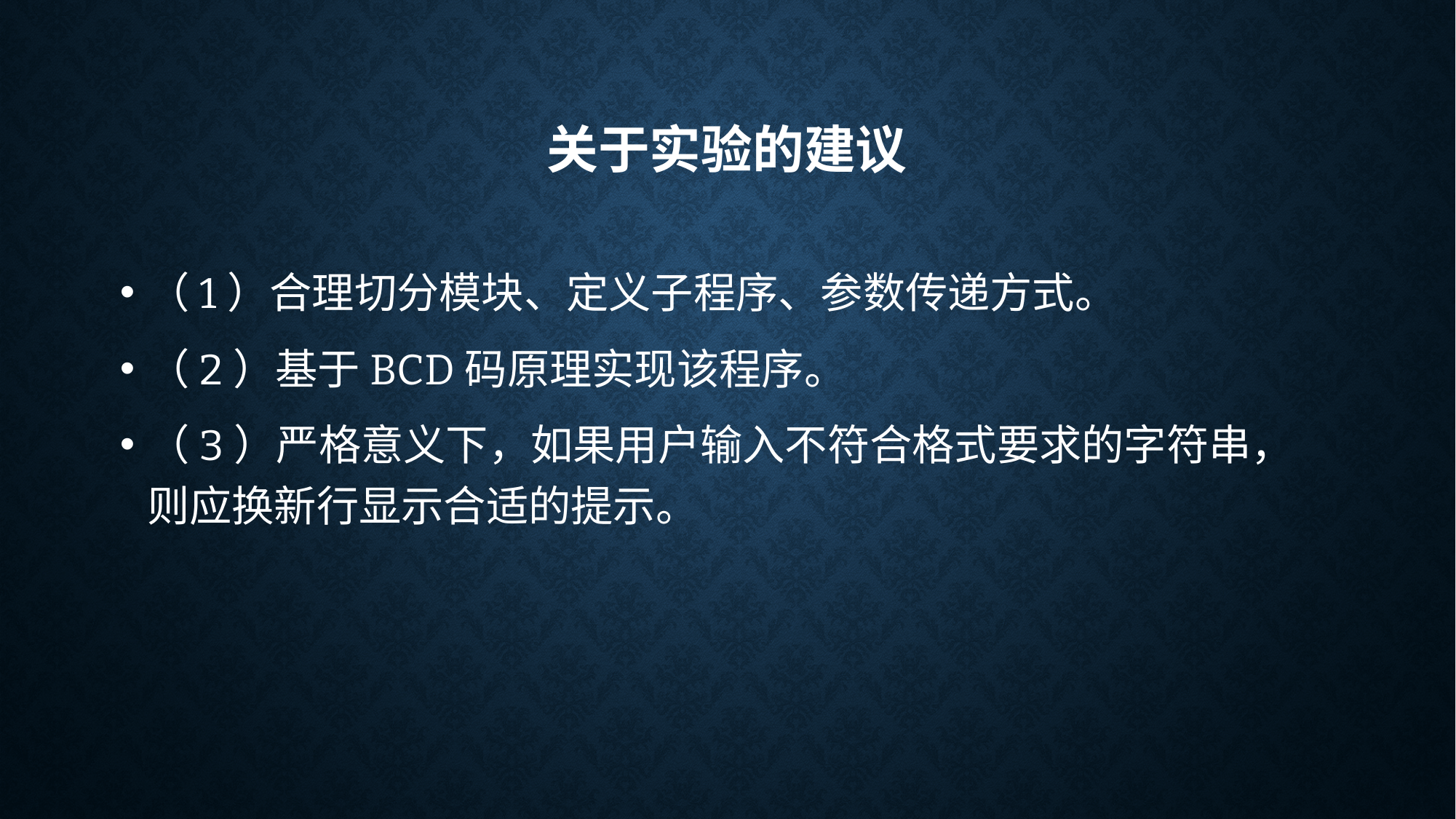

# 关于实验的建议
（1）合理切分模块、定义子程序、参数传递方式。
（2）基于BCD码原理实现该程序。
（3）严格意义下，如果用户输入不符合格式要求的字符串，则应换新行显示合适的提示。